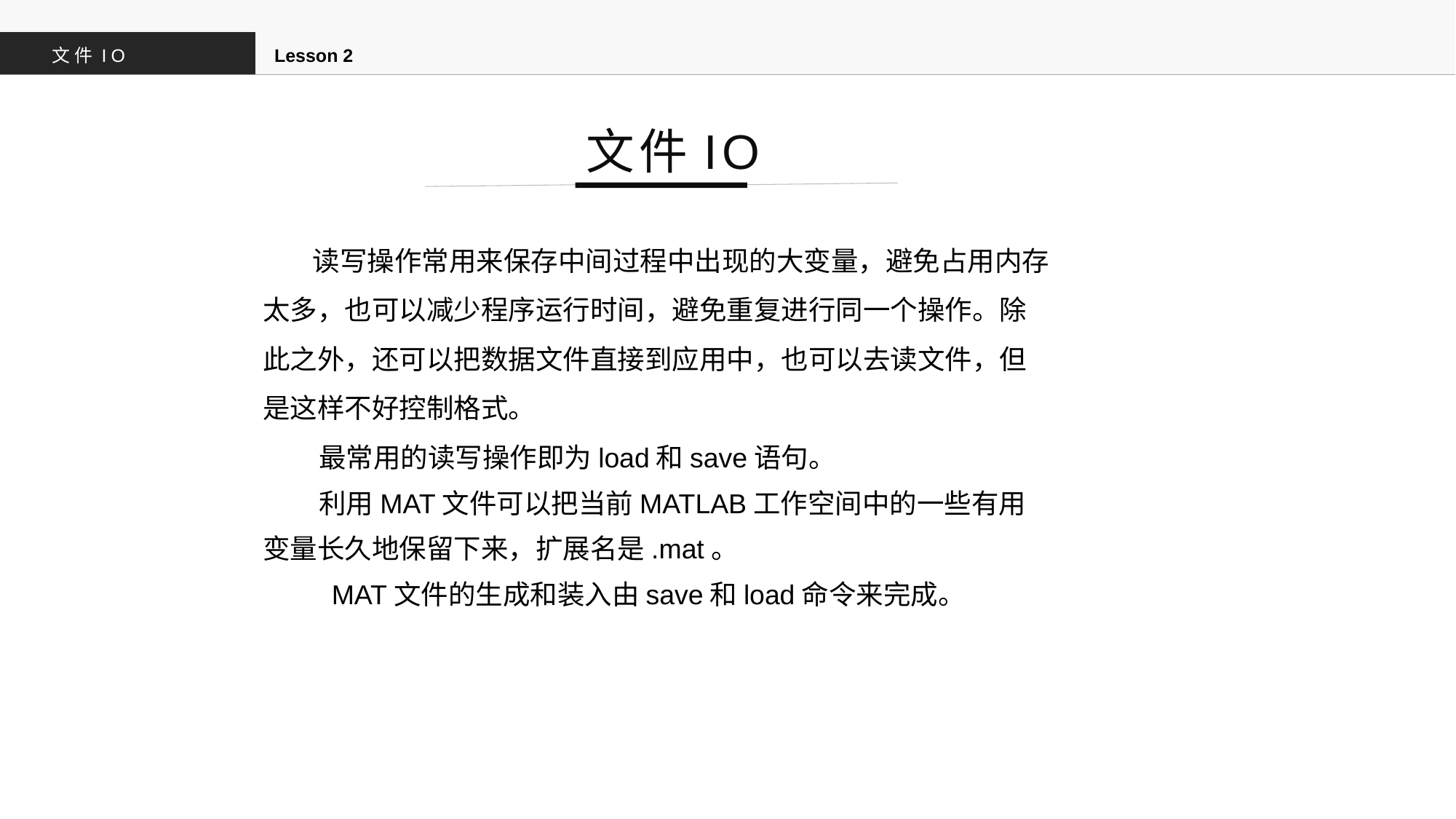

文件IO
Lesson 2
文件IO

       读写操作常用来保存中间过程中出现的大变量，避免占用内存太多，也可以减少程序运行时间，避免重复进行同一个操作。除此之外，还可以把数据文件直接到应用中，也可以去读文件，但是这样不好控制格式。
        最常用的读写操作即为load和save语句。
        利用MAT文件可以把当前MATLAB工作空间中的一些有用变量长久地保留下来，扩展名是.mat。
         MAT文件的生成和装入由save和load命令来完成。